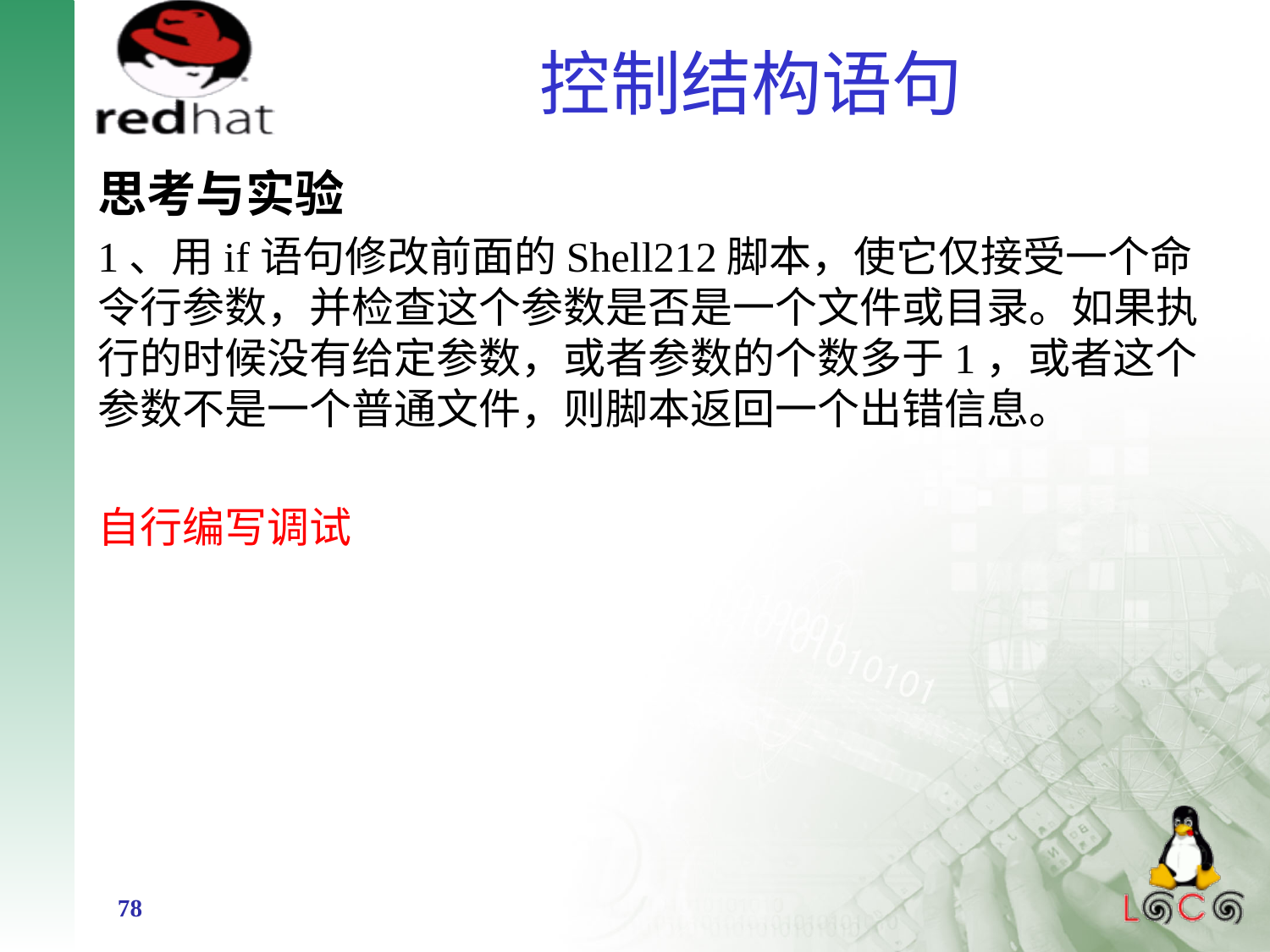

# 控制结构语句
思考与实验
1、用if语句修改前面的Shell212脚本，使它仅接受一个命令行参数，并检查这个参数是否是一个文件或目录。如果执行的时候没有给定参数，或者参数的个数多于1，或者这个参数不是一个普通文件，则脚本返回一个出错信息。

自行编写调试

78